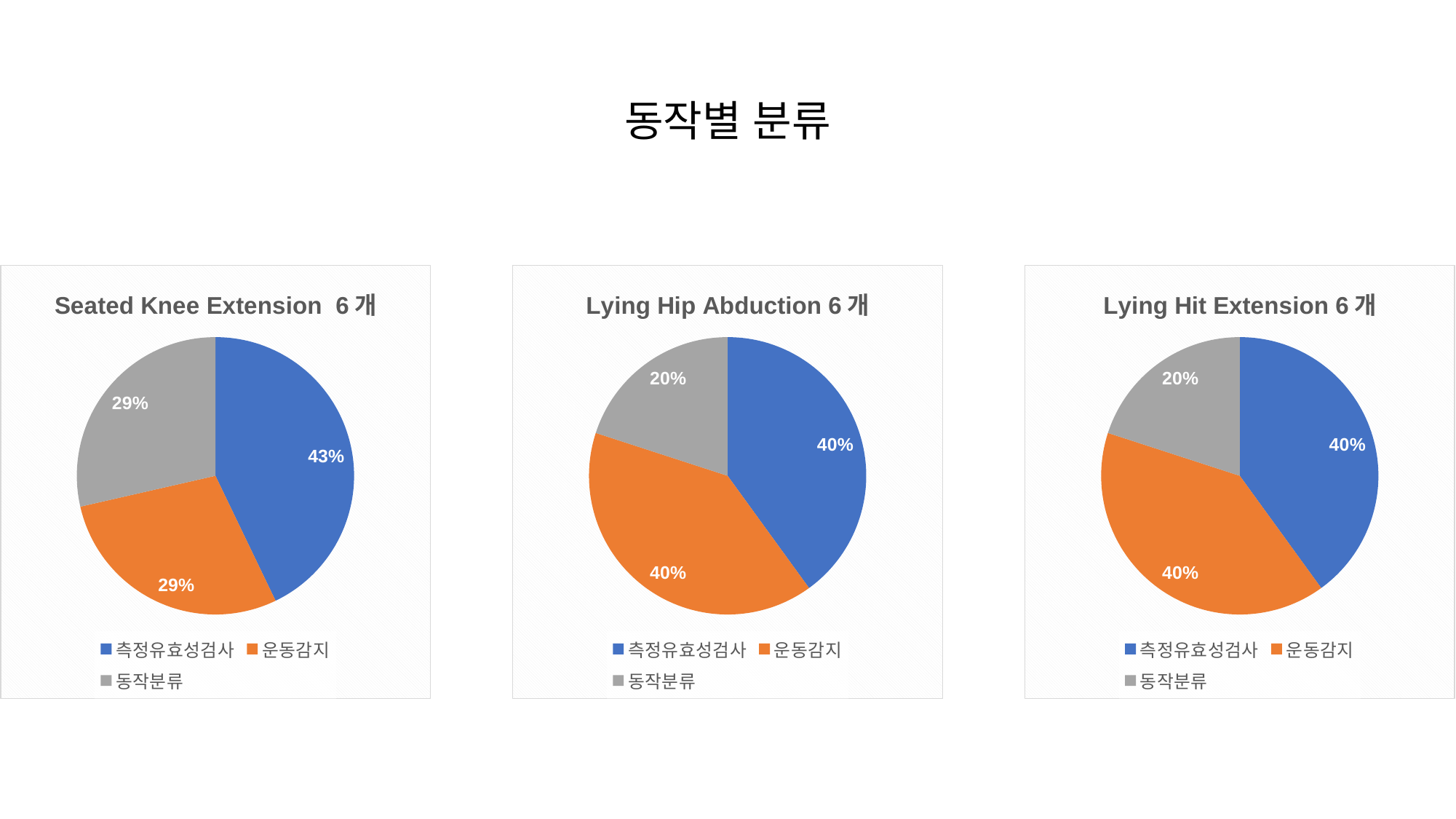

# 동작별 분류

### Chart: Seated Knee Extension  6개

| Category | Squats 16개 |
|---|---|
| 측정유효성검사 | 3.0 |
| 운동감지 | 2.0 |
| 동작분류 | 2.0 |

### Chart: Lying Hip Abduction 6개

| Category | Squats 16개 |
|---|---|
| 측정유효성검사 | 2.0 |
| 운동감지 | 2.0 |
| 동작분류 | 1.0 |

### Chart: Lying Hit Extension 6개

| Category | Squats 16개 |
|---|---|
| 측정유효성검사 | 2.0 |
| 운동감지 | 2.0 |
| 동작분류 | 1.0 |